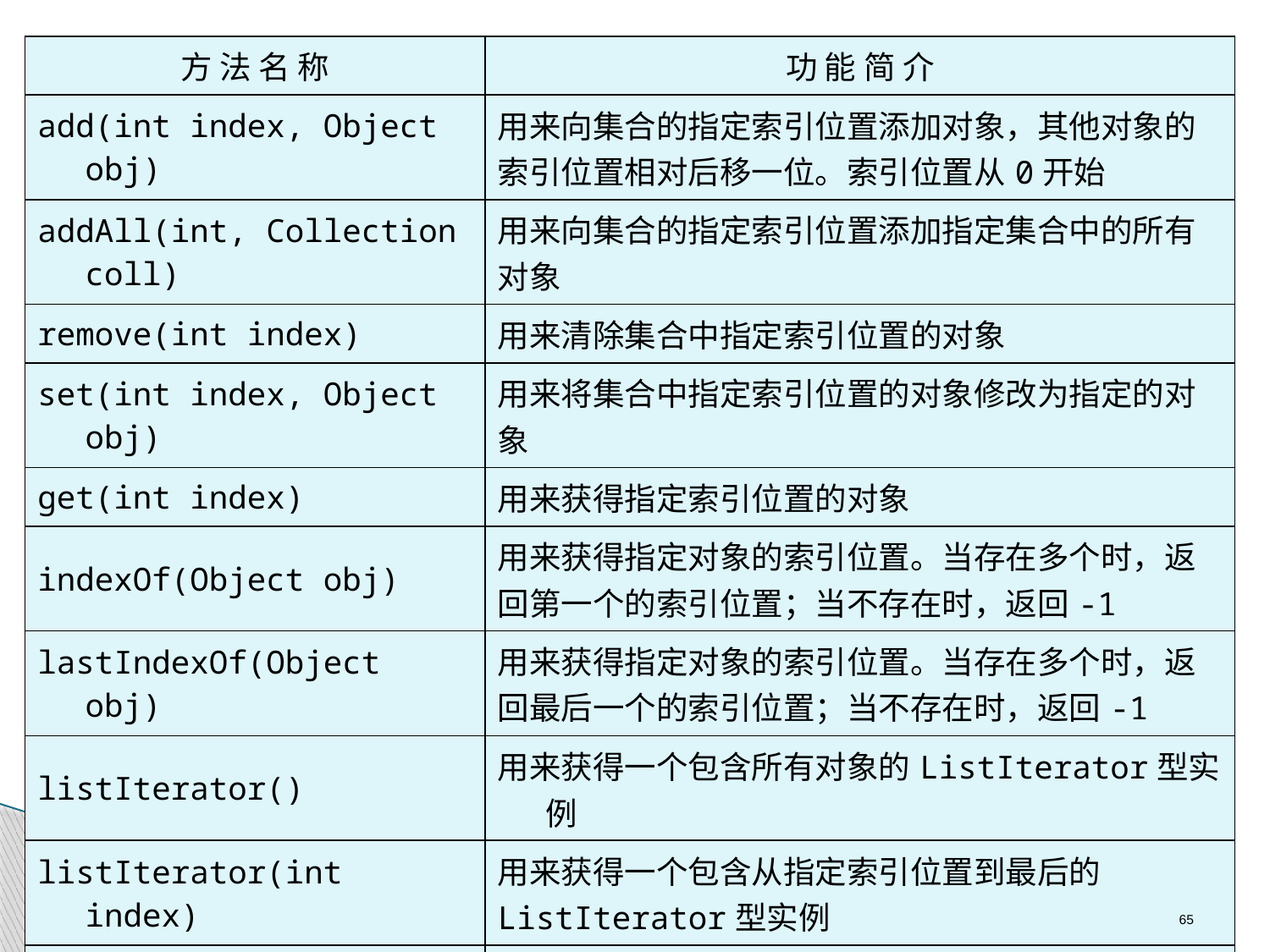

| 方 法 名 称 | 功 能 简 介 |
| --- | --- |
| add(int index, Object obj) | 用来向集合的指定索引位置添加对象，其他对象的索引位置相对后移一位。索引位置从0开始 |
| addAll(int, Collection coll) | 用来向集合的指定索引位置添加指定集合中的所有对象 |
| remove(int index) | 用来清除集合中指定索引位置的对象 |
| set(int index, Object obj) | 用来将集合中指定索引位置的对象修改为指定的对象 |
| get(int index) | 用来获得指定索引位置的对象 |
| indexOf(Object obj) | 用来获得指定对象的索引位置。当存在多个时，返回第一个的索引位置；当不存在时，返回-1 |
| lastIndexOf(Object obj) | 用来获得指定对象的索引位置。当存在多个时，返回最后一个的索引位置；当不存在时，返回-1 |
| listIterator() | 用来获得一个包含所有对象的ListIterator型实例 |
| listIterator(int index) | 用来获得一个包含从指定索引位置到最后的ListIterator型实例 |
| subList(int fromIndex, int toIndex) | 通过截取从起始索引位置fromIndex（包含）到终止索引位置toIndex（不包含）的对象，重新生成一个List集合并返回 |
65